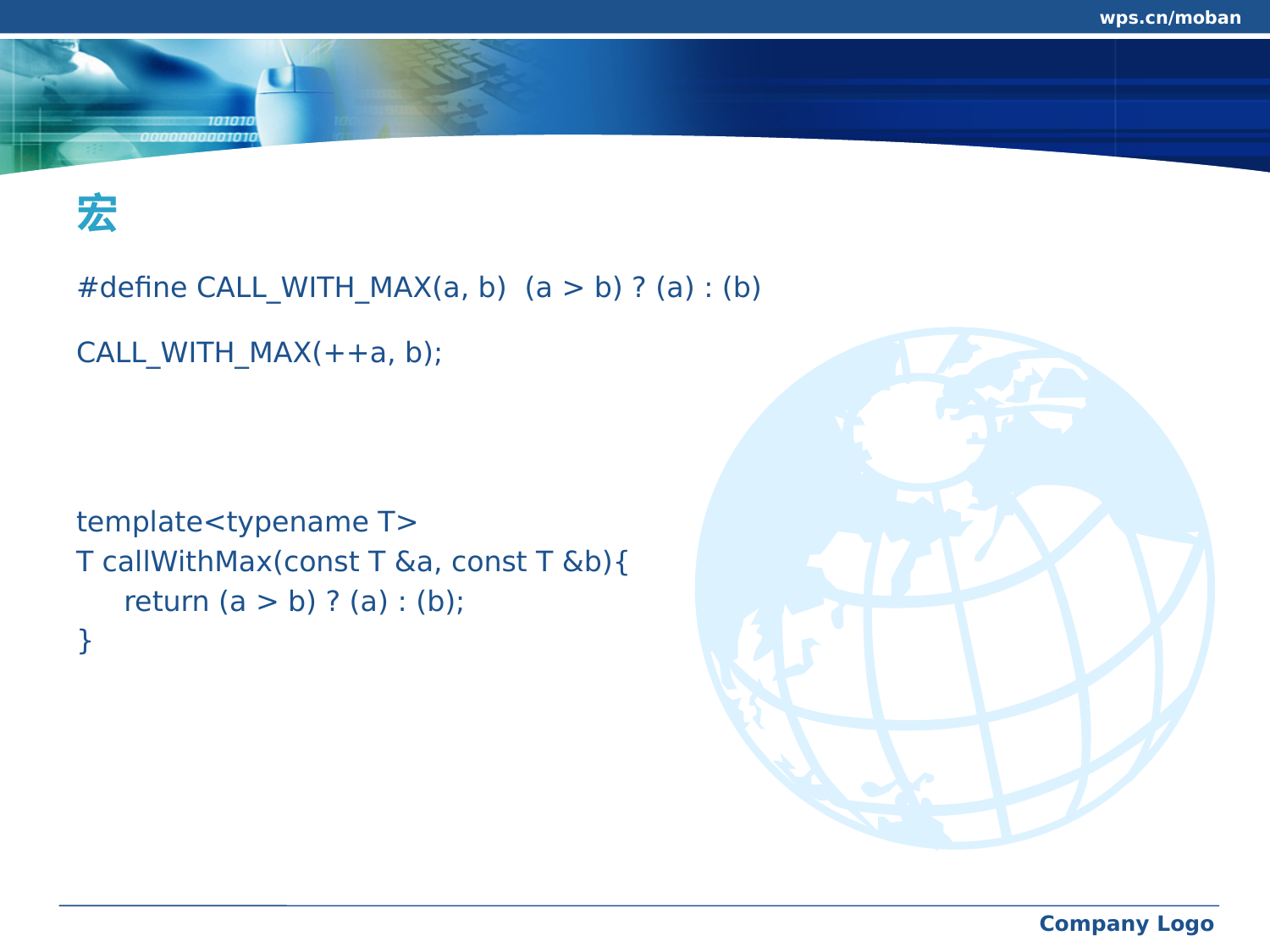

wps.cn/moban

#
宏

#define CALL_WITH_MAX(a, b)  (a > b) ? (a) : (b)

CALL_WITH_MAX(++a, b);

template<typename T>
T callWithMax(const T &a, const T &b){
	return (a > b) ? (a) : (b);
}

Company Logo